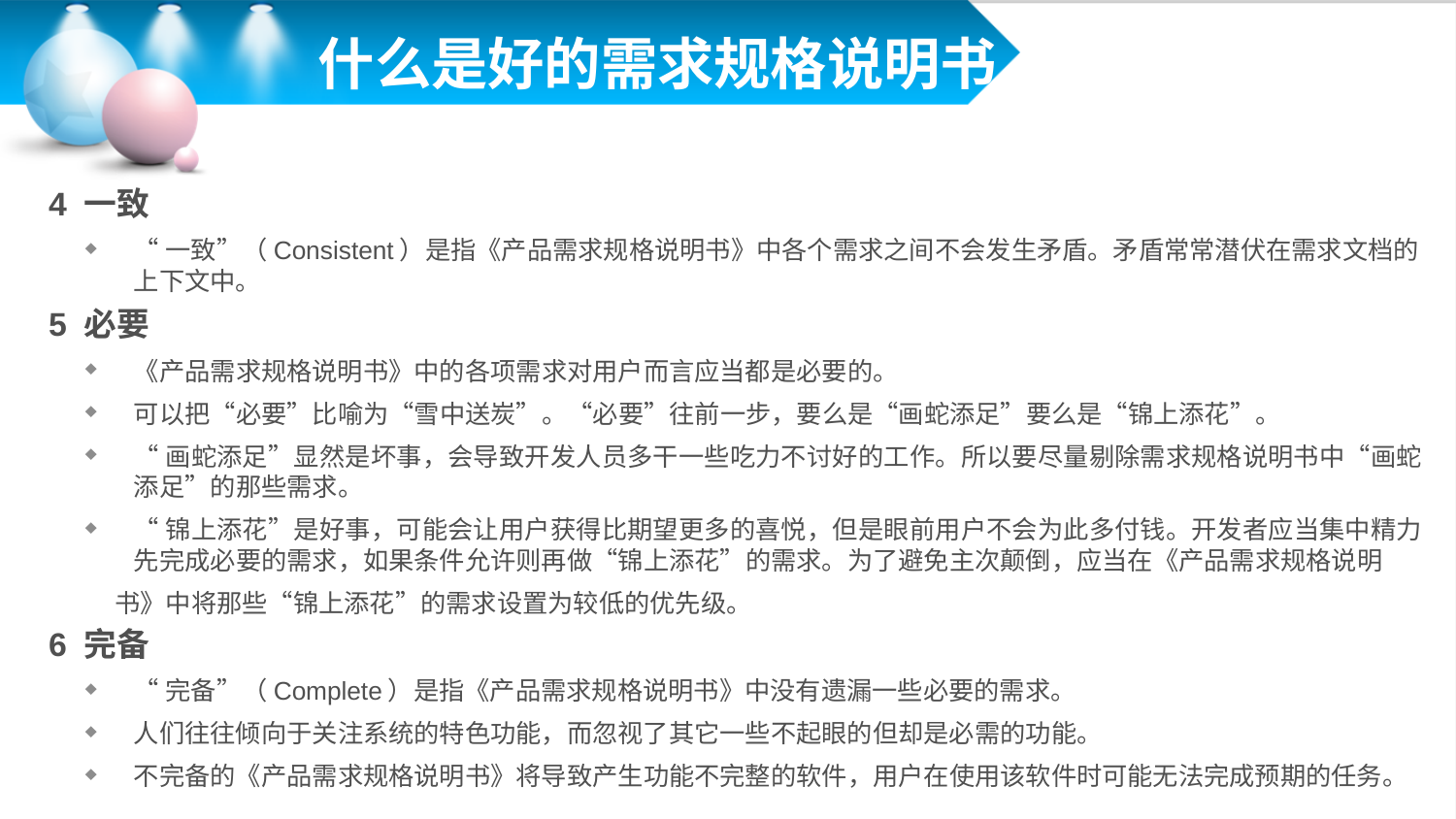

什么是好的需求规格说明书
4 一致
“一致”（Consistent）是指《产品需求规格说明书》中各个需求之间不会发生矛盾。矛盾常常潜伏在需求文档的上下文中。
5 必要
《产品需求规格说明书》中的各项需求对用户而言应当都是必要的。
可以把“必要”比喻为“雪中送炭”。“必要”往前一步，要么是“画蛇添足”要么是“锦上添花”。
“画蛇添足”显然是坏事，会导致开发人员多干一些吃力不讨好的工作。所以要尽量剔除需求规格说明书中“画蛇添足”的那些需求。
“锦上添花”是好事，可能会让用户获得比期望更多的喜悦，但是眼前用户不会为此多付钱。开发者应当集中精力先完成必要的需求，如果条件允许则再做“锦上添花”的需求。为了避免主次颠倒，应当在《产品需求规格说明
    书》中将那些“锦上添花”的需求设置为较低的优先级。
6 完备
“完备”（Complete）是指《产品需求规格说明书》中没有遗漏一些必要的需求。
人们往往倾向于关注系统的特色功能，而忽视了其它一些不起眼的但却是必需的功能。
不完备的《产品需求规格说明书》将导致产生功能不完整的软件，用户在使用该软件时可能无法完成预期的任务。